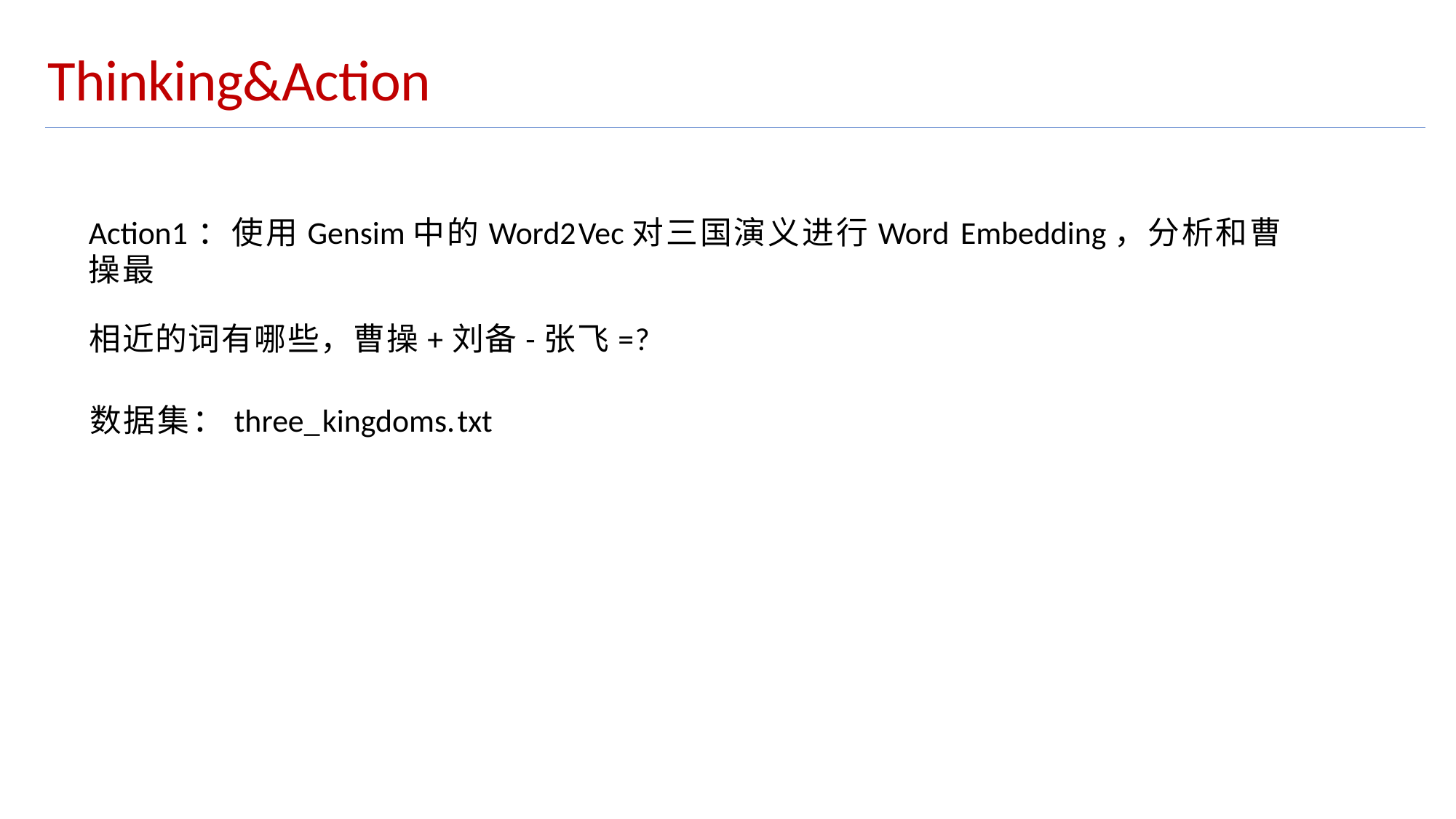

Thinking&Action

Action1：使用Gensim中的Word2Vec对三国演义进行Word Embedding，分析和曹操最
相近的词有哪些，曹操+刘备-张飞=?

数据集：three_kingdoms.txt